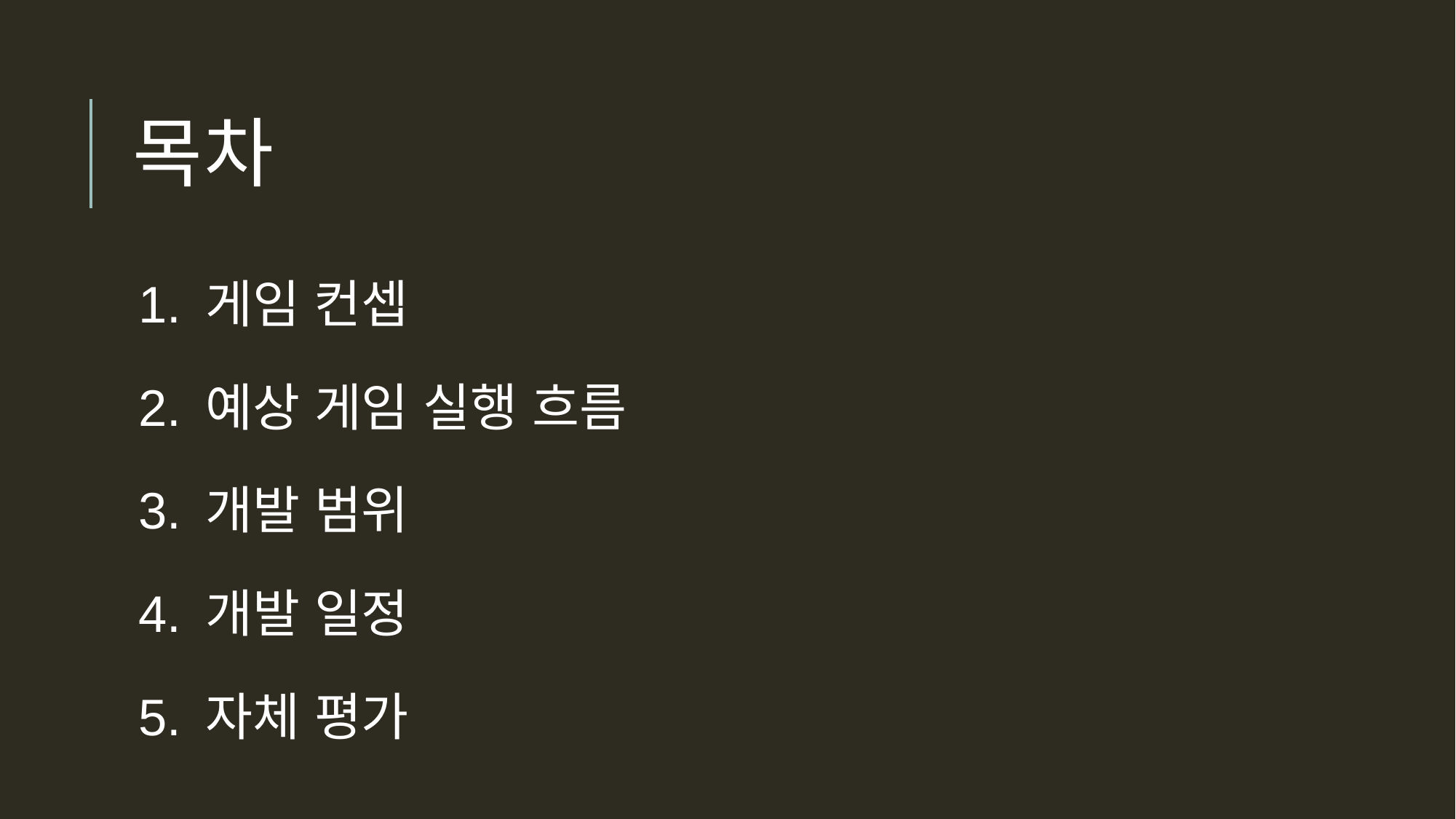

# 목차
1. 게임 컨셉

2. 예상 게임 실행 흐름

3. 개발 범위

4. 개발 일정

5. 자체 평가